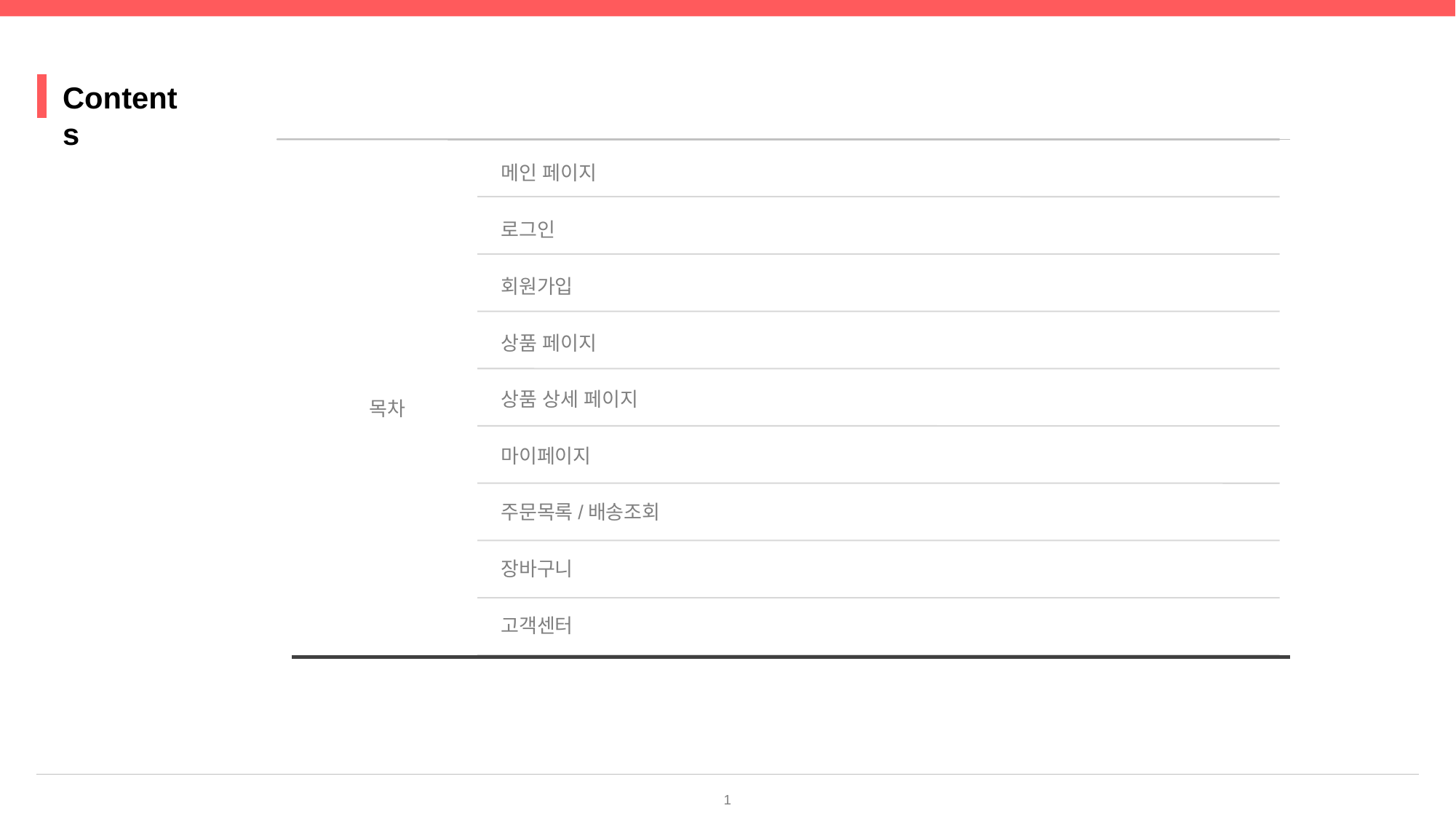

Contents

메인 페이지
로그인
회원가입
상품 페이지
상품 상세 페이지
목차
마이페이지
주문목록/배송조회
장바구니
고객센터
1